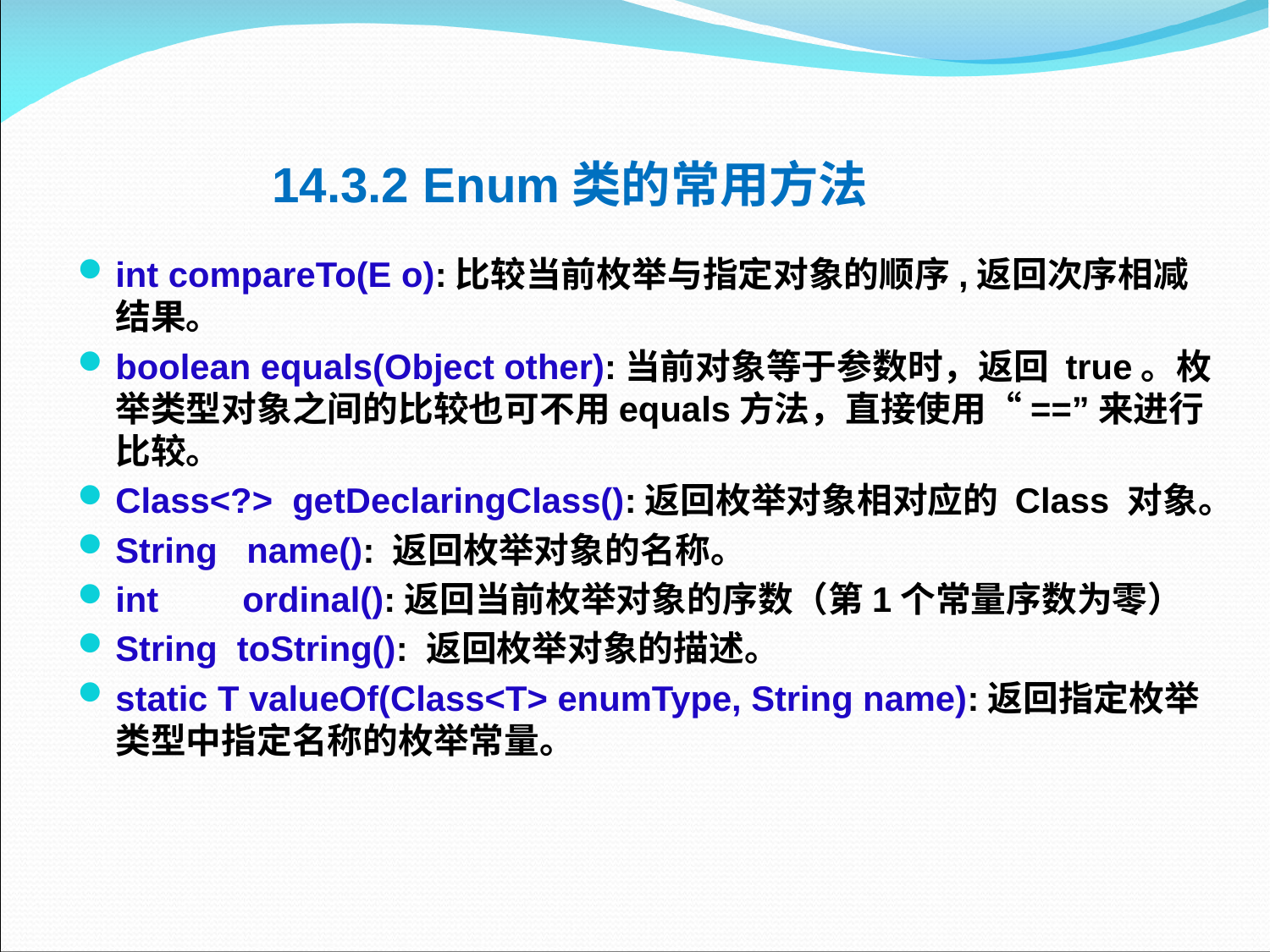

# 14.3.2 Enum类的常用方法
int compareTo(E o):比较当前枚举与指定对象的顺序,返回次序相减结果。
boolean equals(Object other):当前对象等于参数时，返回 true。枚举类型对象之间的比较也可不用equals方法，直接使用“==”来进行比较。
Class<?>  getDeclaringClass():返回枚举对象相对应的 Class 对象。
String   name(): 返回枚举对象的名称。
int	ordinal():返回当前枚举对象的序数（第1个常量序数为零）
String  toString(): 返回枚举对象的描述。
static T valueOf(Class<T> enumType, String name):返回指定枚举类型中指定名称的枚举常量。